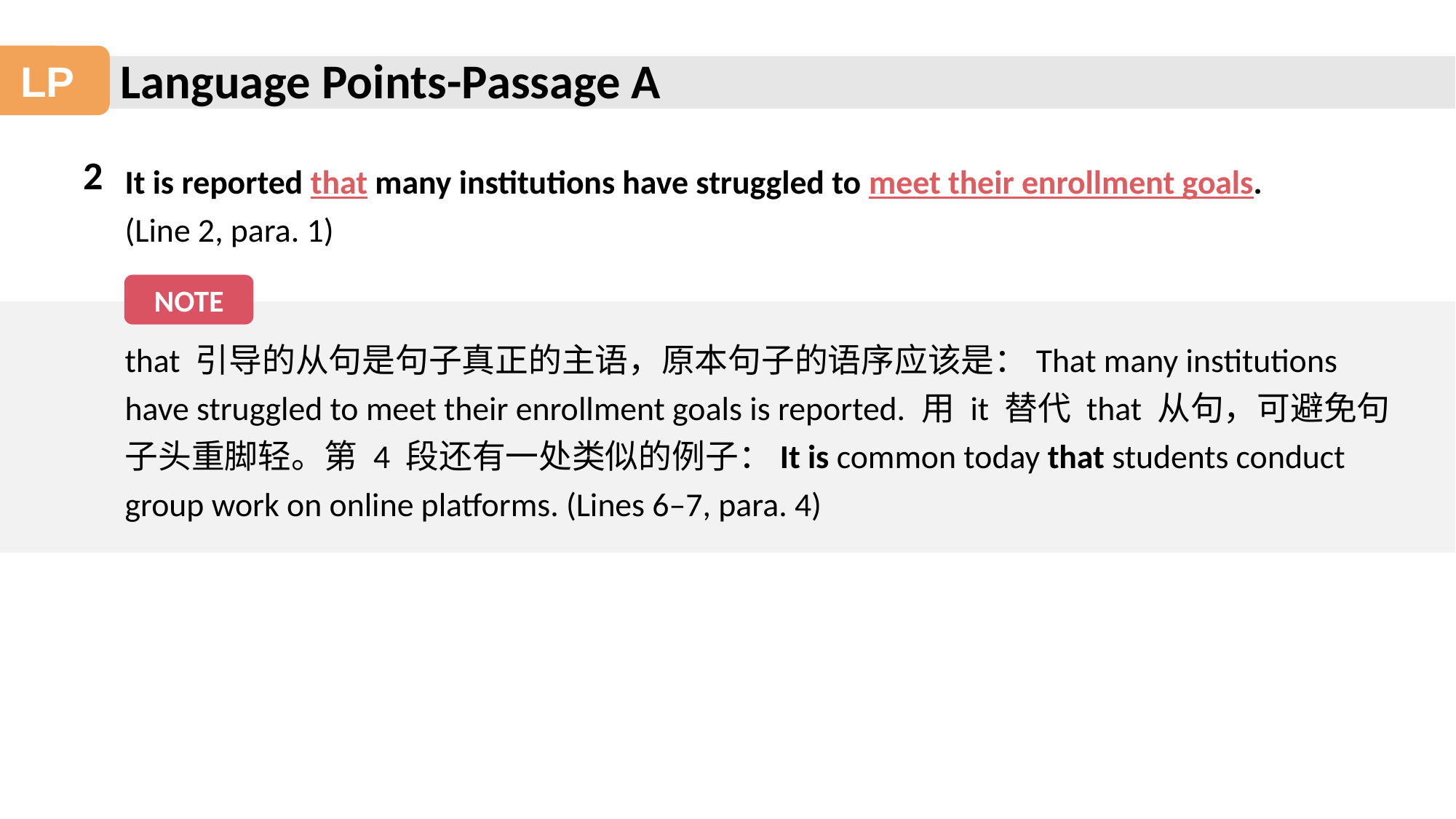

Language Points-Passage A
LP

2
It is reported that many institutions have struggled to meet their enrollment goals. (Line 2, para. 1)
NOTE

that 引导的从句是句子真正的主语，原本句子的语序应该是：That many institutions have struggled to meet their enrollment goals is reported. 用 it 替代 that 从句，可避免句子头重脚轻。第 4 段还有一处类似的例子：It is common today that students conduct group work on online platforms. (Lines 6–7, para. 4)